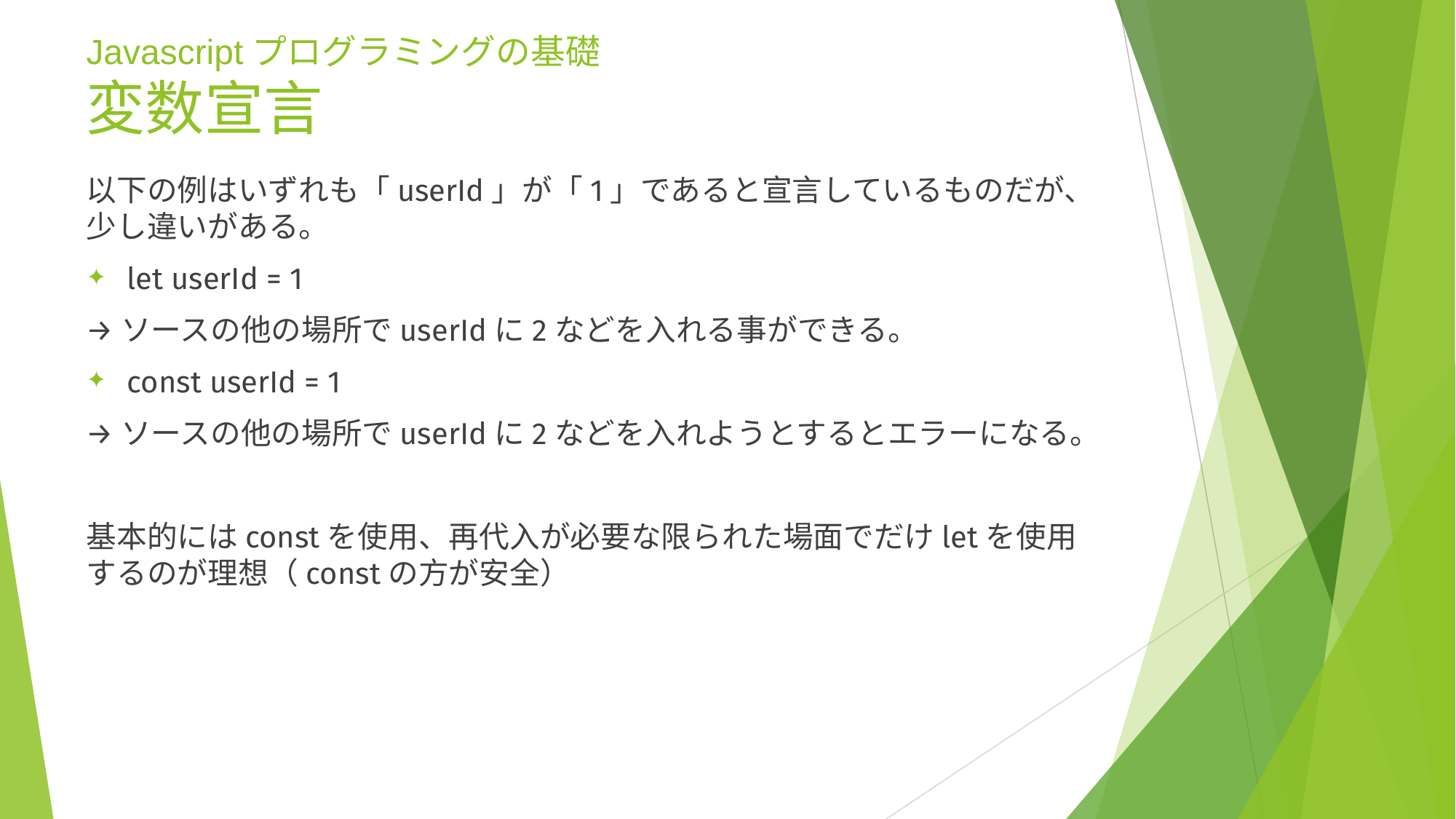

# Javascriptプログラミングの基礎 変数宣言
以下の例はいずれも「userId」が「1」であると宣言しているものだが、少し違いがある。
let userId = 1
→ソースの他の場所でuserIdに2などを入れる事ができる。
const userId = 1
→ソースの他の場所でuserIdに2などを入れようとするとエラーになる。

基本的にはconstを使用、再代入が必要な限られた場面でだけletを使用するのが理想（constの方が安全）